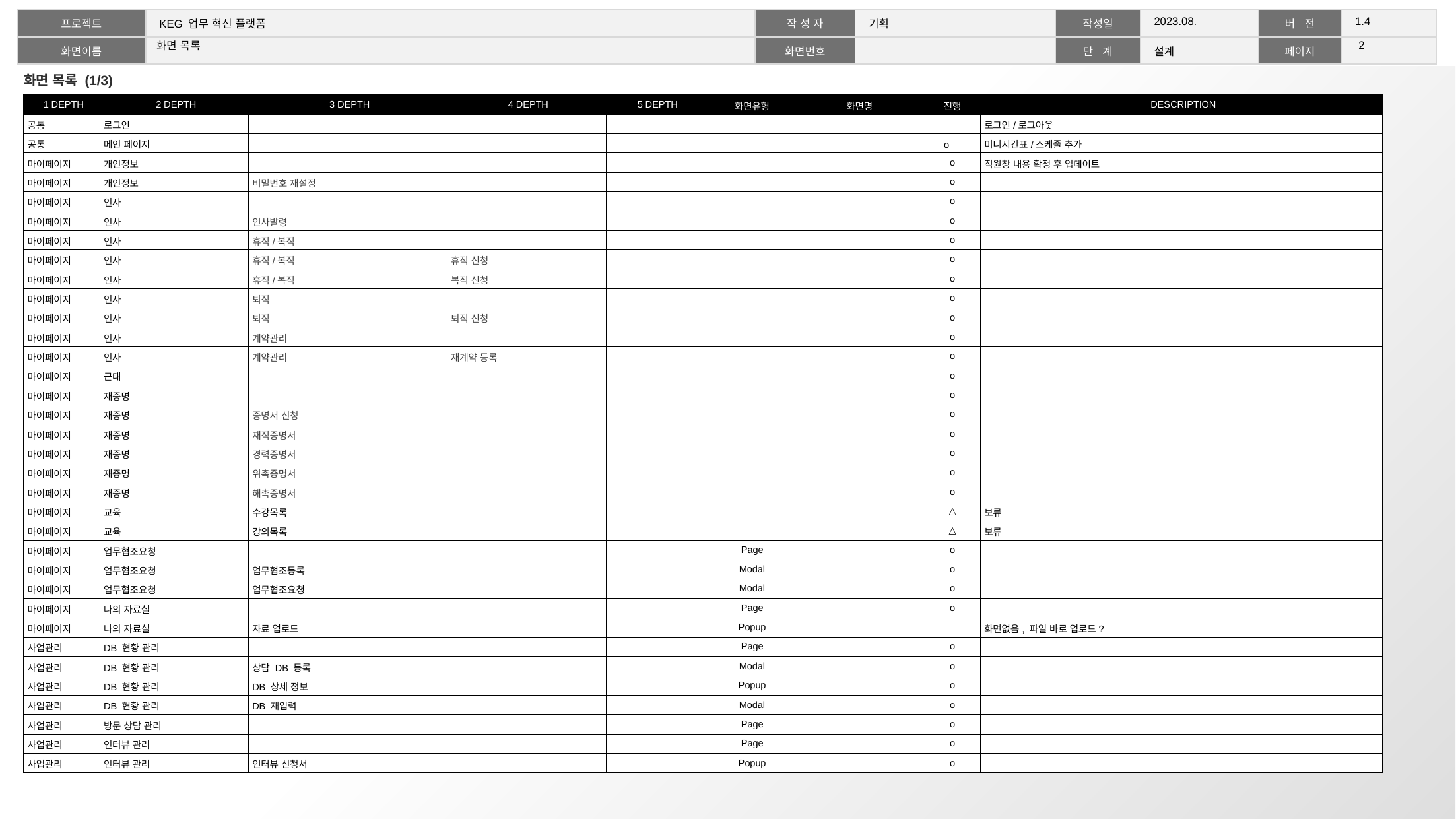

2

# 화면 목록
화면 목록 (1/3)
| 1 DEPTH | 2 DEPTH | 3 DEPTH | 4 DEPTH | 5 DEPTH | 화면유형 | 화면명 | 진행 | DESCRIPTION |
| --- | --- | --- | --- | --- | --- | --- | --- | --- |
| 공통 | 로그인 |  |  |  |  |  |  | 로그인/로그아웃 |
| 공통 | 메인 페이지 |  |  |  |  |  | o | 미니시간표/스케줄 추가 |
| 마이페이지 | 개인정보 |  |  |  |  |  | o | 직원창 내용 확정 후 업데이트 |
| 마이페이지 | 개인정보 | 비밀번호 재설정 |  |  |  |  | o |  |
| 마이페이지 | 인사 |  |  |  |  |  | o |  |
| 마이페이지 | 인사 | 인사발령 |  |  |  |  | o |  |
| 마이페이지 | 인사 | 휴직/복직 |  |  |  |  | o |  |
| 마이페이지 | 인사 | 휴직/복직 | 휴직 신청 |  |  |  | o |  |
| 마이페이지 | 인사 | 휴직/복직 | 복직 신청 |  |  |  | o |  |
| 마이페이지 | 인사 | 퇴직 |  |  |  |  | o |  |
| 마이페이지 | 인사 | 퇴직 | 퇴직 신청 |  |  |  | o |  |
| 마이페이지 | 인사 | 계약관리 |  |  |  |  | o |  |
| 마이페이지 | 인사 | 계약관리 | 재계약 등록 |  |  |  | o |  |
| 마이페이지 | 근태 |  |  |  |  |  | o |  |
| 마이페이지 | 재증명 |  |  |  |  |  | o |  |
| 마이페이지 | 재증명 | 증명서 신청 |  |  |  |  | o |  |
| 마이페이지 | 재증명 | 재직증명서 |  |  |  |  | o |  |
| 마이페이지 | 재증명 | 경력증명서 |  |  |  |  | o |  |
| 마이페이지 | 재증명 | 위촉증명서 |  |  |  |  | o |  |
| 마이페이지 | 재증명 | 해촉증명서 |  |  |  |  | o |  |
| 마이페이지 | 교육 | 수강목록 |  |  |  |  | △ | 보류 |
| 마이페이지 | 교육 | 강의목록 |  |  |  |  | △ | 보류 |
| 마이페이지 | 업무협조요청 |  |  |  | Page |  | o |  |
| 마이페이지 | 업무협조요청 | 업무협조등록 |  |  | Modal |  | o |  |
| 마이페이지 | 업무협조요청 | 업무협조요청 |  |  | Modal |  | o |  |
| 마이페이지 | 나의 자료실 |  |  |  | Page |  | o |  |
| 마이페이지 | 나의 자료실 | 자료 업로드 |  |  | Popup |  |  | 화면없음, 파일 바로 업로드? |
| 사업관리 | DB 현황 관리 |  |  |  | Page |  | o |  |
| 사업관리 | DB 현황 관리 | 상담 DB 등록 |  |  | Modal |  | o |  |
| 사업관리 | DB 현황 관리 | DB 상세 정보 |  |  | Popup |  | o |  |
| 사업관리 | DB 현황 관리 | DB 재입력 |  |  | Modal |  | o |  |
| 사업관리 | 방문 상담 관리 |  |  |  | Page |  | o |  |
| 사업관리 | 인터뷰 관리 |  |  |  | Page |  | o |  |
| 사업관리 | 인터뷰 관리 | 인터뷰 신청서 |  |  | Popup |  | o |  |